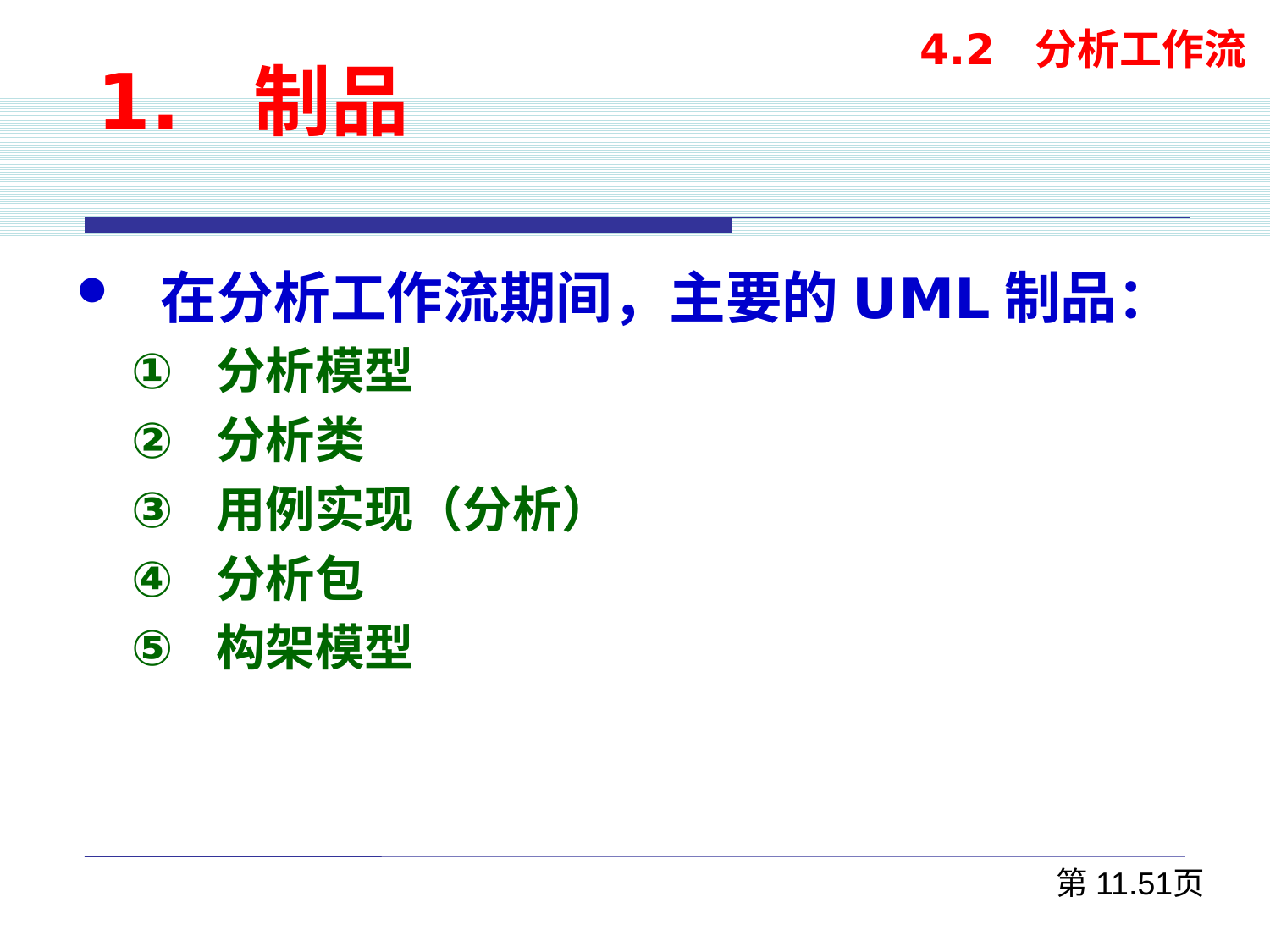

1.  制品
 4.2  分析工作流
在分析工作流期间，主要的UML制品：
分析模型
分析类
用例实现（分析）
分析包
构架模型
第11.51页